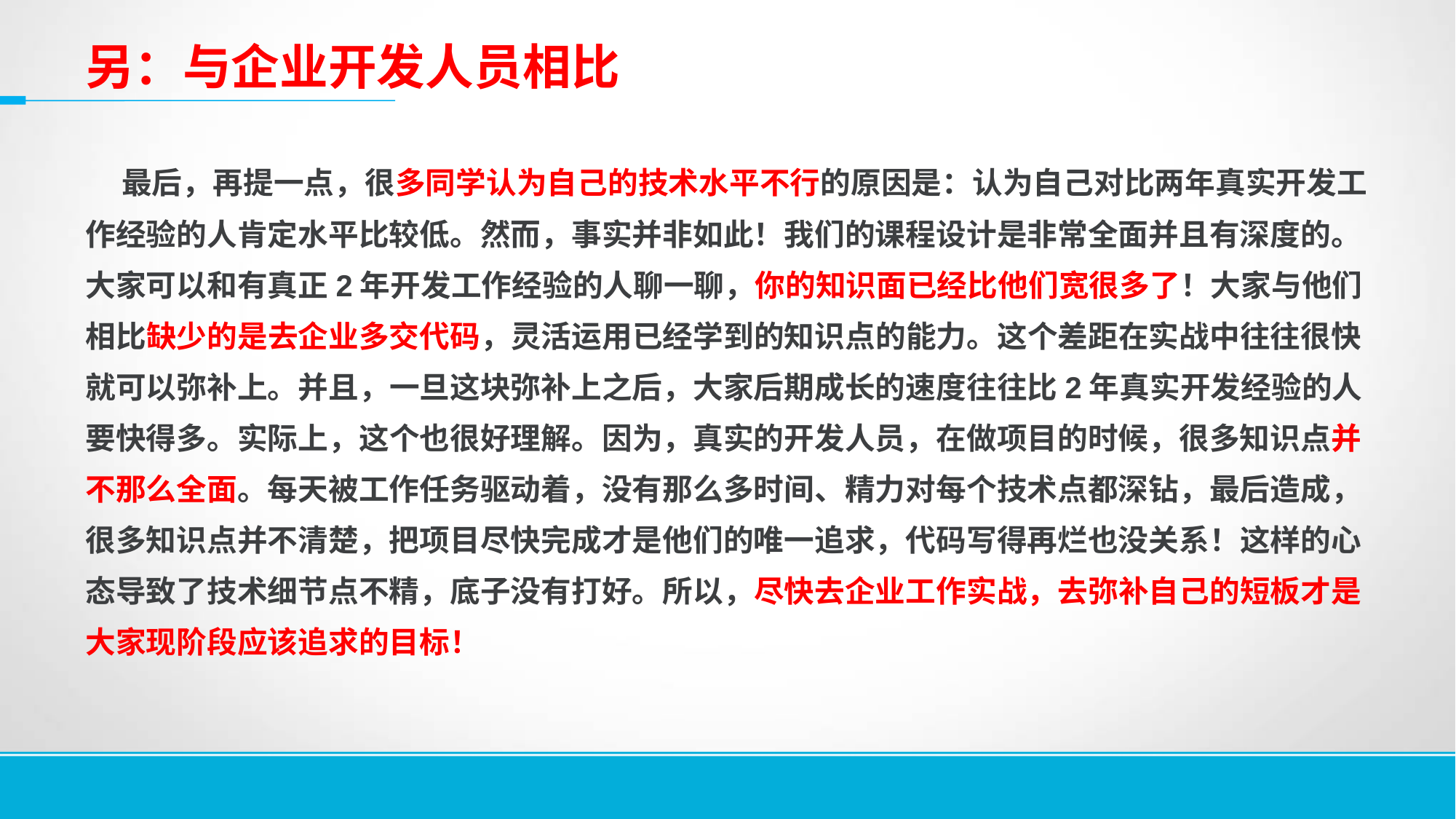

# 另：与企业开发人员相比
    最后，再提一点，很多同学认为自己的技术水平不行的原因是：认为自己对比两年真实开发工作经验的人肯定水平比较低。然而，事实并非如此！我们的课程设计是非常全面并且有深度的。大家可以和有真正2年开发工作经验的人聊一聊，你的知识面已经比他们宽很多了！大家与他们相比缺少的是去企业多交代码，灵活运用已经学到的知识点的能力。这个差距在实战中往往很快就可以弥补上。并且，一旦这块弥补上之后，大家后期成长的速度往往比2年真实开发经验的人要快得多。实际上，这个也很好理解。因为，真实的开发人员，在做项目的时候，很多知识点并不那么全面。每天被工作任务驱动着，没有那么多时间、精力对每个技术点都深钻，最后造成，很多知识点并不清楚，把项目尽快完成才是他们的唯一追求，代码写得再烂也没关系！这样的心态导致了技术细节点不精，底子没有打好。所以，尽快去企业工作实战，去弥补自己的短板才是大家现阶段应该追求的目标！